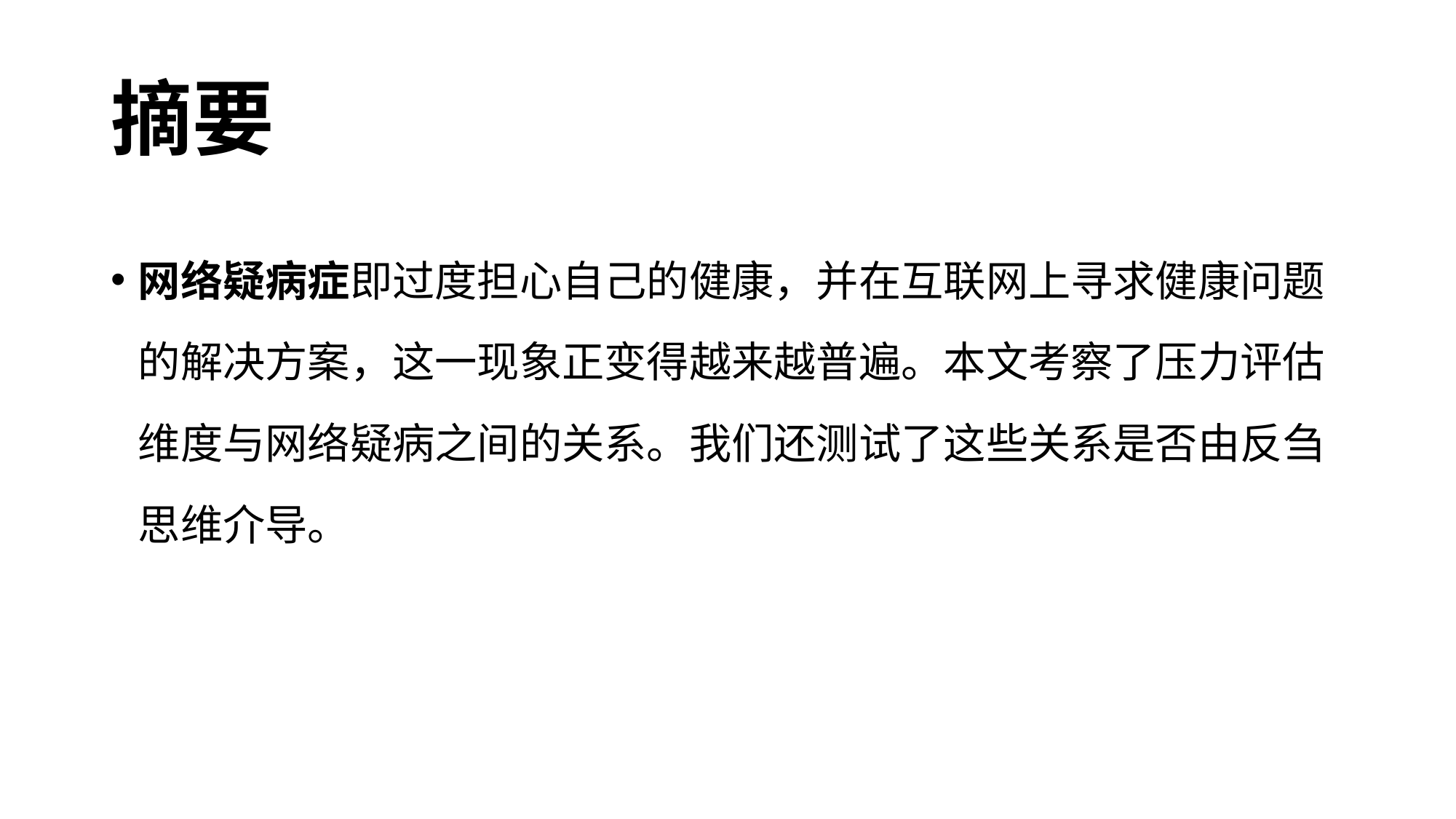

# 摘要
网络疑病症即过度担心自己的健康，并在互联网上寻求健康问题的解决方案，这一现象正变得越来越普遍。本文考察了压力评估维度与网络疑病之间的关系。我们还测试了这些关系是否由反刍思维介导。